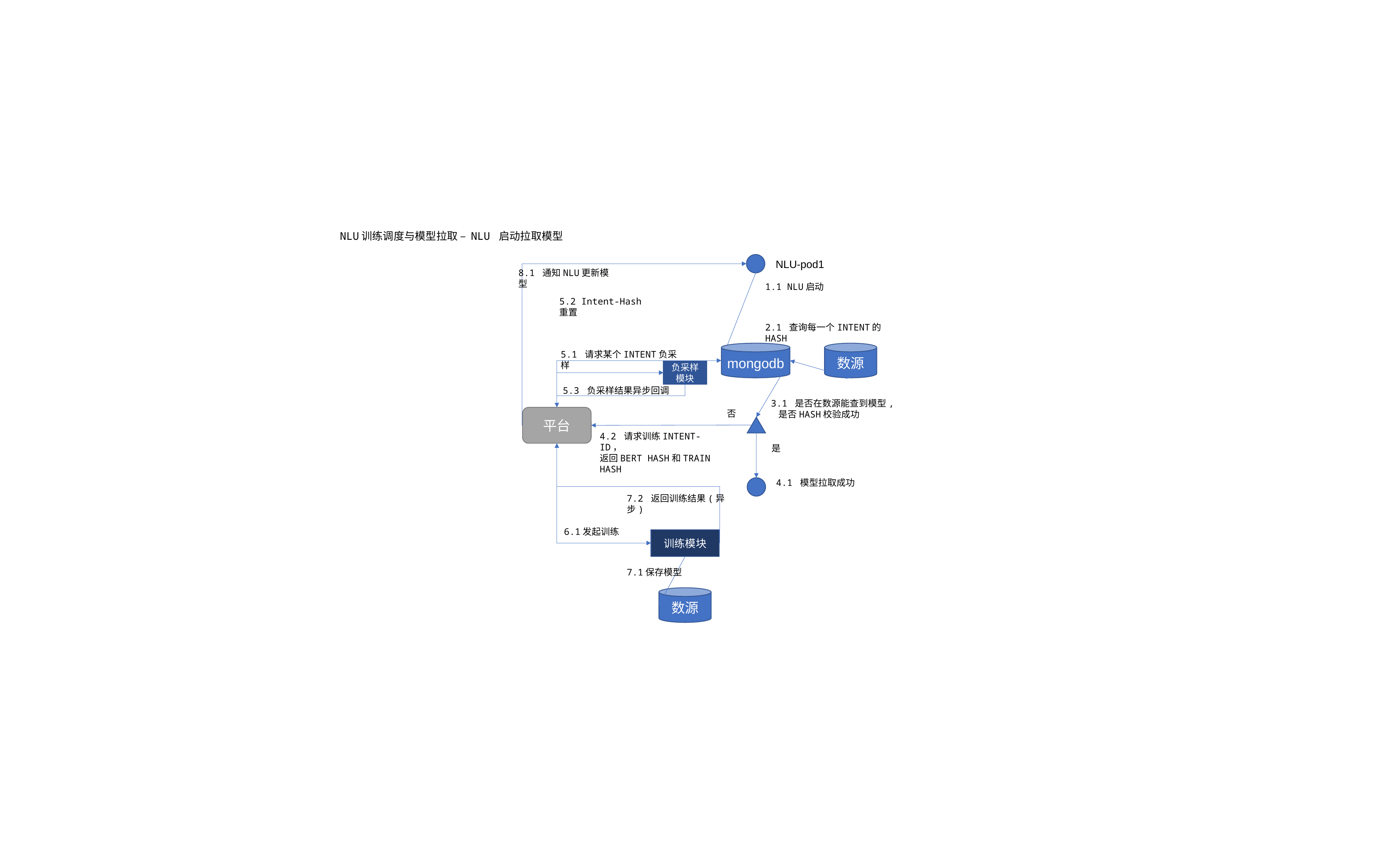

NLU训练调度与模型拉取 – NLU 启动拉取模型

NLU-pod1
8.1 通知NLU更新模型
1.1 NLU启动
5.2 Intent-Hash重置
2.1 查询每一个INTENT的HASH
数源
mongodb
5.1 请求某个INTENT负采样
负采样模块
5.3 负采样结果异步回调
3.1 是否在数源能查到模型, 是否HASH校验成功
否
平台

4.2 请求训练INTENT-ID，
返回BERT HASH和TRAIN HASH
是
4.1 模型拉取成功

7.2 返回训练结果(异步)
6.1发起训练
训练模块
7.1保存模型
数源